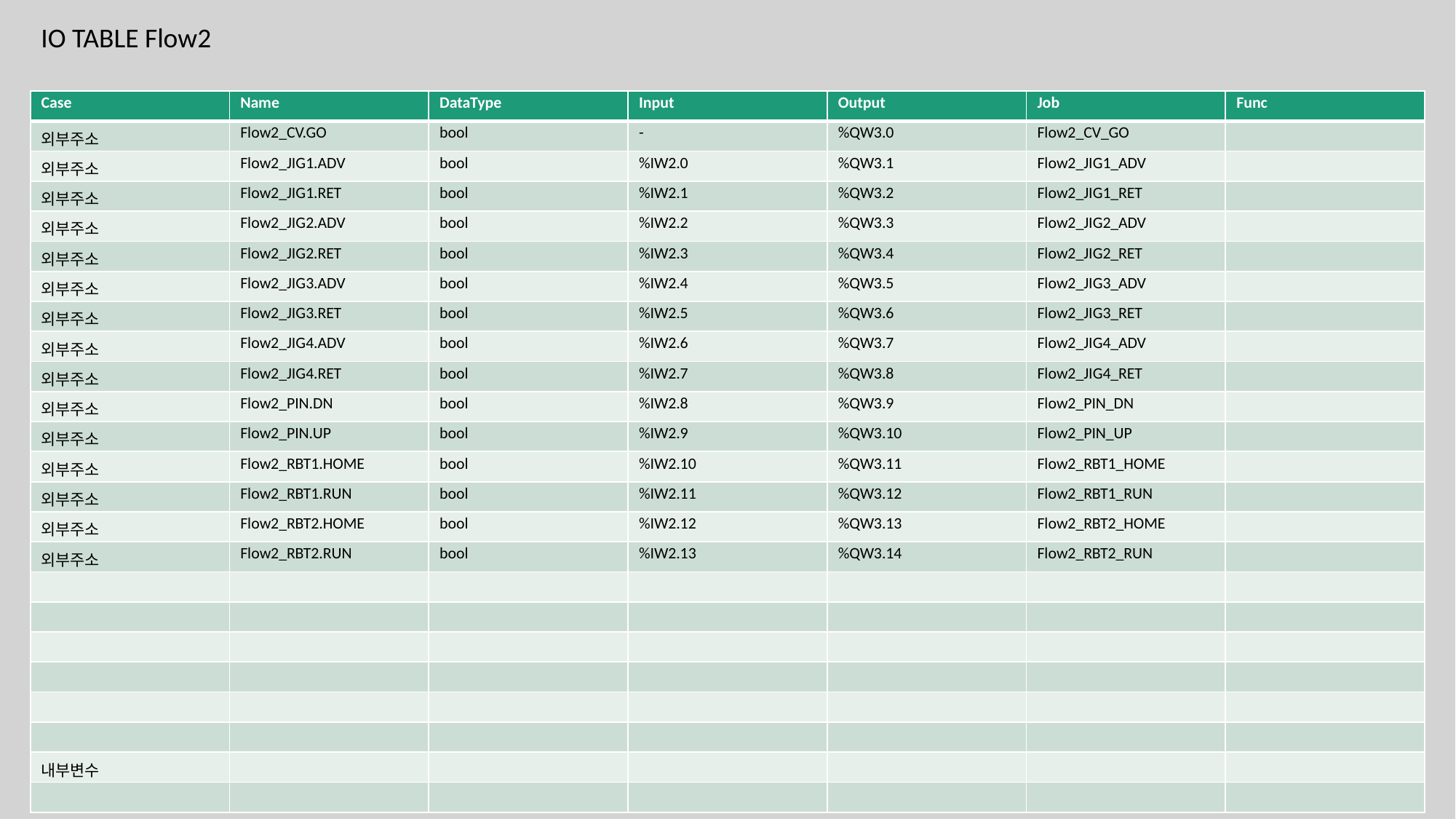

IO TABLE Flow2
| Case | Name | DataType | Input | Output | Job | Func |
| --- | --- | --- | --- | --- | --- | --- |
| 외부주소 | Flow2\_CV.GO | bool | - | %QW3.0 | Flow2\_CV\_GO |  |
| 외부주소 | Flow2\_JIG1.ADV | bool | %IW2.0 | %QW3.1 | Flow2\_JIG1\_ADV |  |
| 외부주소 | Flow2\_JIG1.RET | bool | %IW2.1 | %QW3.2 | Flow2\_JIG1\_RET |  |
| 외부주소 | Flow2\_JIG2.ADV | bool | %IW2.2 | %QW3.3 | Flow2\_JIG2\_ADV |  |
| 외부주소 | Flow2\_JIG2.RET | bool | %IW2.3 | %QW3.4 | Flow2\_JIG2\_RET |  |
| 외부주소 | Flow2\_JIG3.ADV | bool | %IW2.4 | %QW3.5 | Flow2\_JIG3\_ADV |  |
| 외부주소 | Flow2\_JIG3.RET | bool | %IW2.5 | %QW3.6 | Flow2\_JIG3\_RET |  |
| 외부주소 | Flow2\_JIG4.ADV | bool | %IW2.6 | %QW3.7 | Flow2\_JIG4\_ADV |  |
| 외부주소 | Flow2\_JIG4.RET | bool | %IW2.7 | %QW3.8 | Flow2\_JIG4\_RET |  |
| 외부주소 | Flow2\_PIN.DN | bool | %IW2.8 | %QW3.9 | Flow2\_PIN\_DN |  |
| 외부주소 | Flow2\_PIN.UP | bool | %IW2.9 | %QW3.10 | Flow2\_PIN\_UP |  |
| 외부주소 | Flow2\_RBT1.HOME | bool | %IW2.10 | %QW3.11 | Flow2\_RBT1\_HOME |  |
| 외부주소 | Flow2\_RBT1.RUN | bool | %IW2.11 | %QW3.12 | Flow2\_RBT1\_RUN |  |
| 외부주소 | Flow2\_RBT2.HOME | bool | %IW2.12 | %QW3.13 | Flow2\_RBT2\_HOME |  |
| 외부주소 | Flow2\_RBT2.RUN | bool | %IW2.13 | %QW3.14 | Flow2\_RBT2\_RUN |  |
|  |  |  |  |  |  |  |
|  |  |  |  |  |  |  |
|  |  |  |  |  |  |  |
|  |  |  |  |  |  |  |
|  |  |  |  |  |  |  |
|  |  |  |  |  |  |  |
| 내부변수 |  |  |  |  |  |  |
|  |  |  |  |  |  |  |